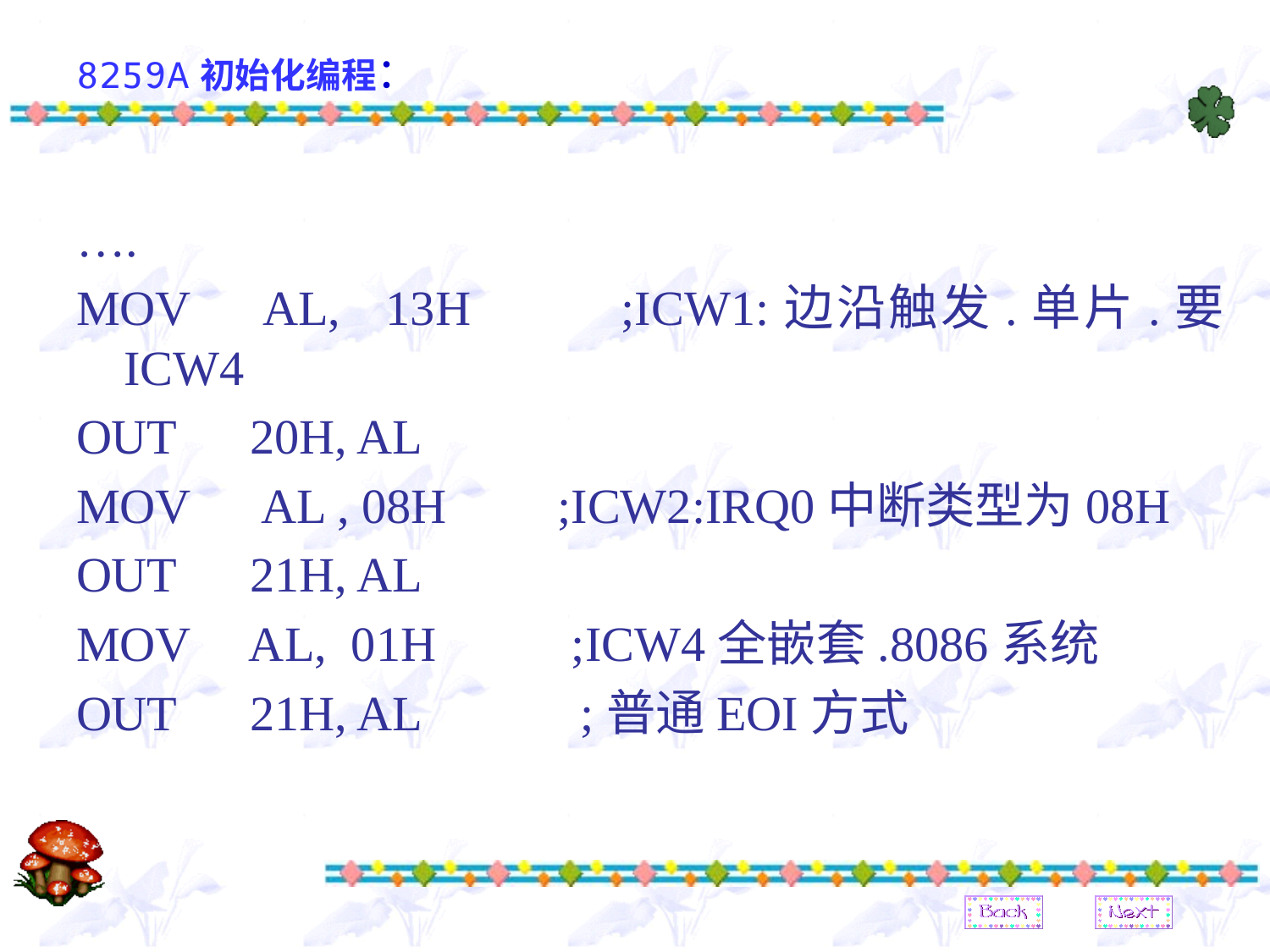

# 8259A初始化编程：
….
MOV     AL,   13H          ;ICW1:边沿触发.单片.要ICW4
OUT      20H, AL
MOV      AL , 08H         ;ICW2:IRQ0中断类型为08H
OUT      21H, AL
MOV     AL,  01H           ;ICW4全嵌套.8086系统
OUT      21H, AL             ;普通EOI方式